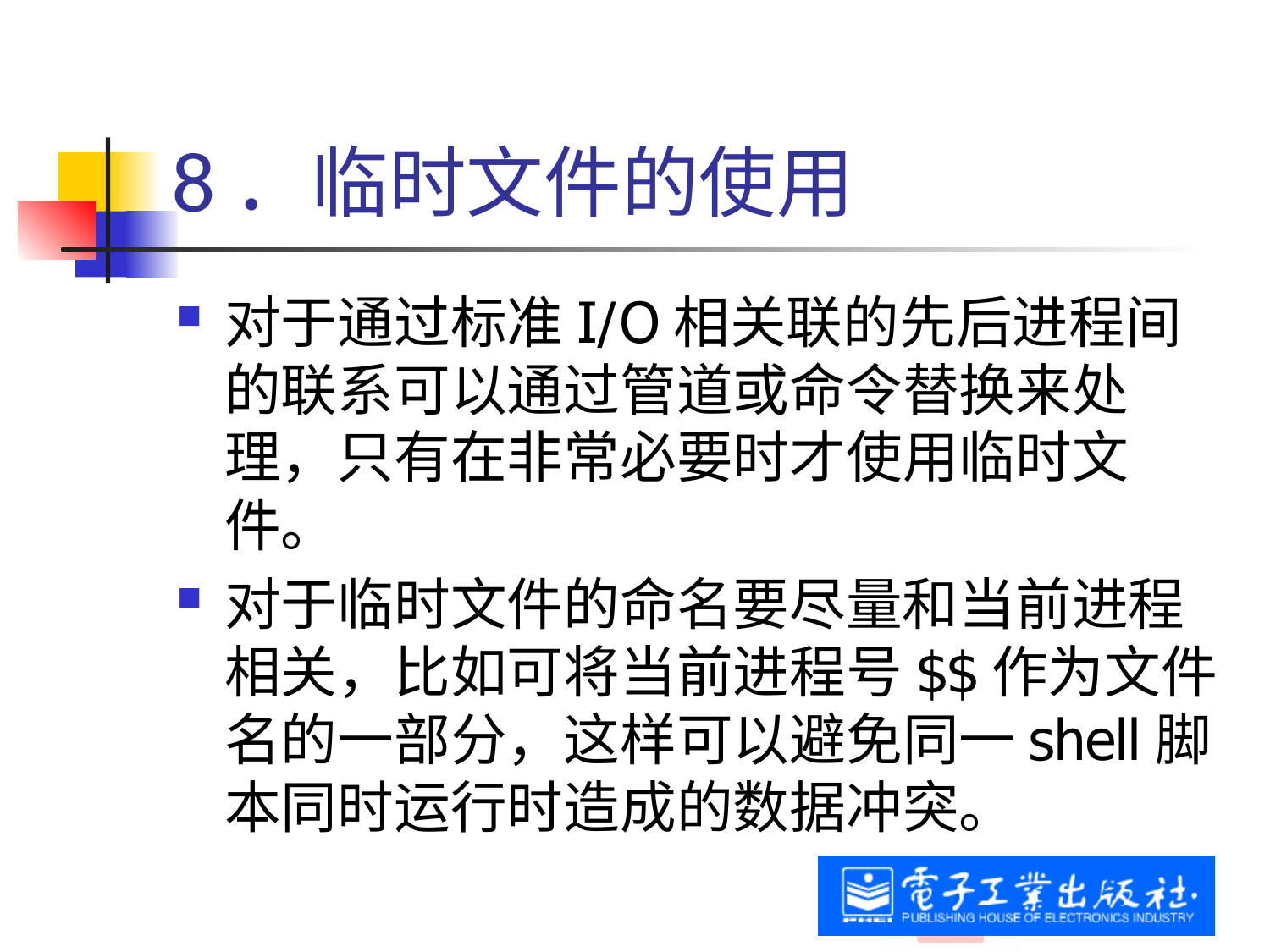

# 8．临时文件的使用
对于通过标准I/O相关联的先后进程间的联系可以通过管道或命令替换来处理，只有在非常必要时才使用临时文件。
对于临时文件的命名要尽量和当前进程相关，比如可将当前进程号$$作为文件名的一部分，这样可以避免同一shell脚本同时运行时造成的数据冲突。